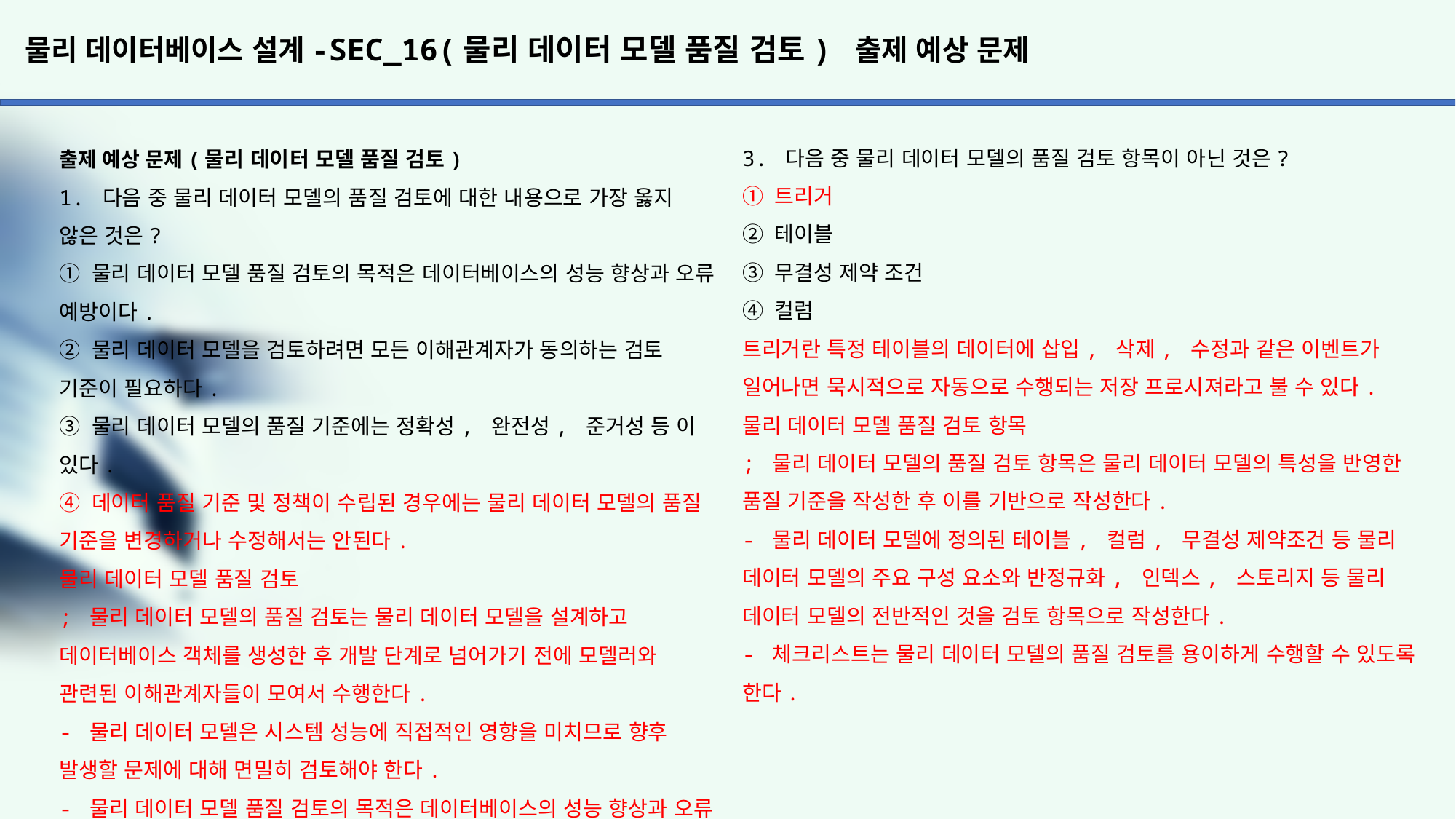

# 물리 데이터베이스 설계-SEC_16(물리 데이터 모델 품질 검토) 출제 예상 문제
3. 다음 중 물리 데이터 모델의 품질 검토 항목이 아닌 것은?
① 트리거
② 테이블
③ 무결성 제약 조건
④ 컬럼
트리거란 특정 테이블의 데이터에 삽입, 삭제, 수정과 같은 이벤트가
일어나면 묵시적으로 자동으로 수행되는 저장 프로시져라고 불 수 있다.
물리 데이터 모델 품질 검토 항목
; 물리 데이터 모델의 품질 검토 항목은 물리 데이터 모델의 특성을 반영한 품질 기준을 작성한 후 이를 기반으로 작성한다.
- 물리 데이터 모델에 정의된 테이블, 컬럼, 무결성 제약조건 등 물리 데이터 모델의 주요 구성 요소와 반정규화, 인덱스, 스토리지 등 물리 데이터 모델의 전반적인 것을 검토 항목으로 작성한다.
- 체크리스트는 물리 데이터 모델의 품질 검토를 용이하게 수행할 수 있도록 한다.
출제 예상 문제(물리 데이터 모델 품질 검토)
1. 다음 중 물리 데이터 모델의 품질 검토에 대한 내용으로 가장 옳지 않은 것은?
① 물리 데이터 모델 품질 검토의 목적은 데이터베이스의 성능 향상과 오류 예방이다.
② 물리 데이터 모델을 검토하려면 모든 이해관계자가 동의하는 검토 기준이 필요하다.
③ 물리 데이터 모델의 품질 기준에는 정확성, 완전성, 준거성 등 이 있다.
④ 데이터 품질 기준 및 정책이 수립된 경우에는 물리 데이터 모델의 품질 기준을 변경하거나 수정해서는 안된다.
물리 데이터 모델 품질 검토
; 물리 데이터 모델의 품질 검토는 물리 데이터 모델을 설계하고
데이터베이스 객체를 생성한 후 개발 단계로 넘어가기 전에 모델러와 관련된 이해관계자들이 모여서 수행한다.
- 물리 데이터 모델은 시스템 성능에 직접적인 영향을 미치므로 향후 발생할 문제에 대해 면밀히 검토해야 한다.
- 물리 데이터 모델 품질 검토의 목적은 데이터베이스의 성능 향상과 오류 예방이다.
- 물리 데이터 모델을 검토하려면 모든 이해관계자가 동의하는 검토 기준이 필요하다.
- 물리 데이터 모델의 품질 기준은 조직 혹은 업무 상황에 따라서
가감하거나 변형하여 사용할 수 있다.
2. 다음 중 물리 데이터 모델의 품질 기준에 대한 설명으로 틀린 것은?
① 완전성 : 데이터 모델의 구성 요소나 요구사항의 누락을 최소화함
② 정확성 : 데이터 표준, 표준화 규칙 등을 정확하게 준수함
③ 최신성 : 업무상의 변경이나 결정 사항 등이 시기 적절하게 반영됨
④ 활용성 : 업무 변화에 따른 데이터 구조의 변경이 최소화될 수 있도록 설계함
물리 데이터 모델의 품질 기준
정확성 : 데이터 모델이 요구사항이나 업무 규칙, 표기법에 따라
정확하게 표현되었음을 의미한다.
완전성 : 데이터 모델이 데이터 모델의 구성 요소를 누락 없이 정의하고 요구사항이나 업무 영역을 누락 없이 반영하였음을 의미한다.
준거성 : 데이터 모델이 데이터 표준, 표준화 규칙, 법적 요건 등을 정확하게 준수하였음을 의미한다.
최신성 : 데이터 모델이 최근의 이슈를 현행 시스템에 반영하고 있음을 의미한다.
일관성 : 데이터 모델이 표현상의 일관성을 유지하고 있음을 의미
한다.
활용성 : 작성된 모델과 설명을 사용자가 충분히 이해할 수 있고,
업무 변화에 따른 데이터 구조의 변경이 최소화 될 수 있도록 설계되었음을 의미한다.